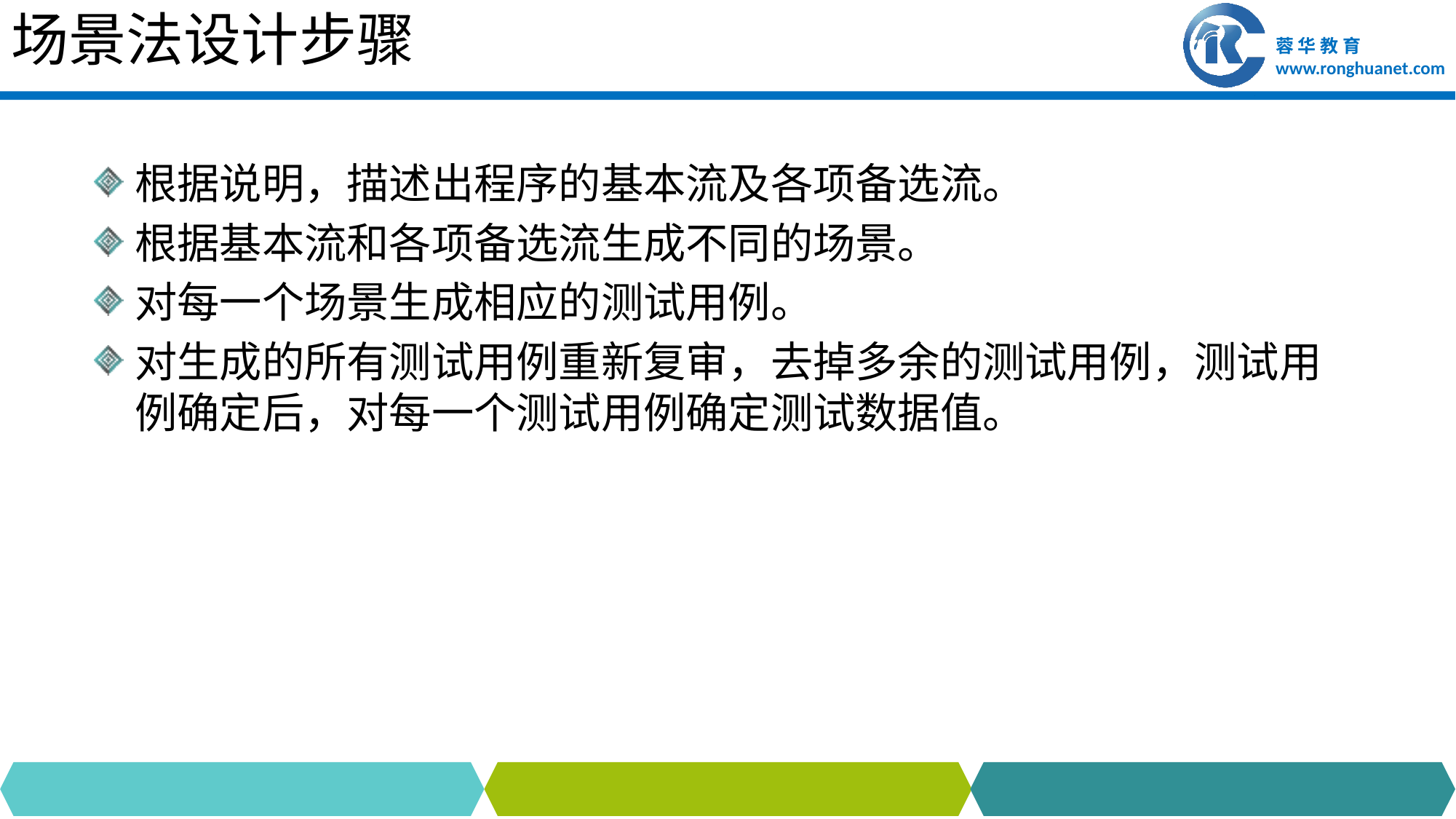

# 场景法设计步骤
根据说明，描述出程序的基本流及各项备选流。
根据基本流和各项备选流生成不同的场景。
对每一个场景生成相应的测试用例。
对生成的所有测试用例重新复审，去掉多余的测试用例，测试用例确定后，对每一个测试用例确定测试数据值。